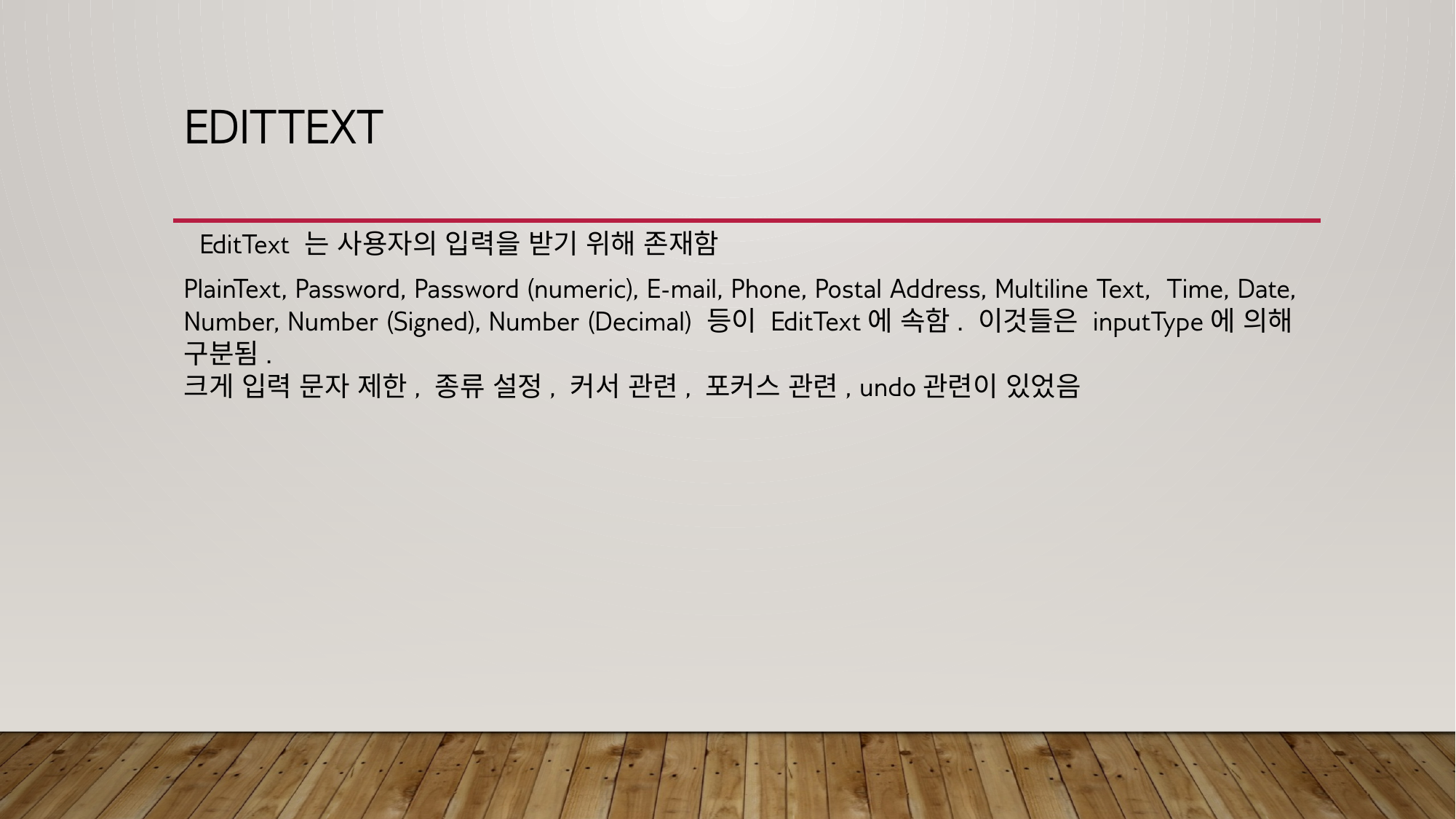

# EditText
EditText 는 사용자의 입력을 받기 위해 존재함
PlainText, Password, Password (numeric), E-mail, Phone, Postal Address, Multiline Text,  Time, Date, Number, Number (Signed), Number (Decimal) 등이 EditText에 속함. 이것들은 inputType에 의해 구분됨.
크게 입력 문자 제한, 종류 설정, 커서 관련, 포커스 관련, undo관련이 있었음